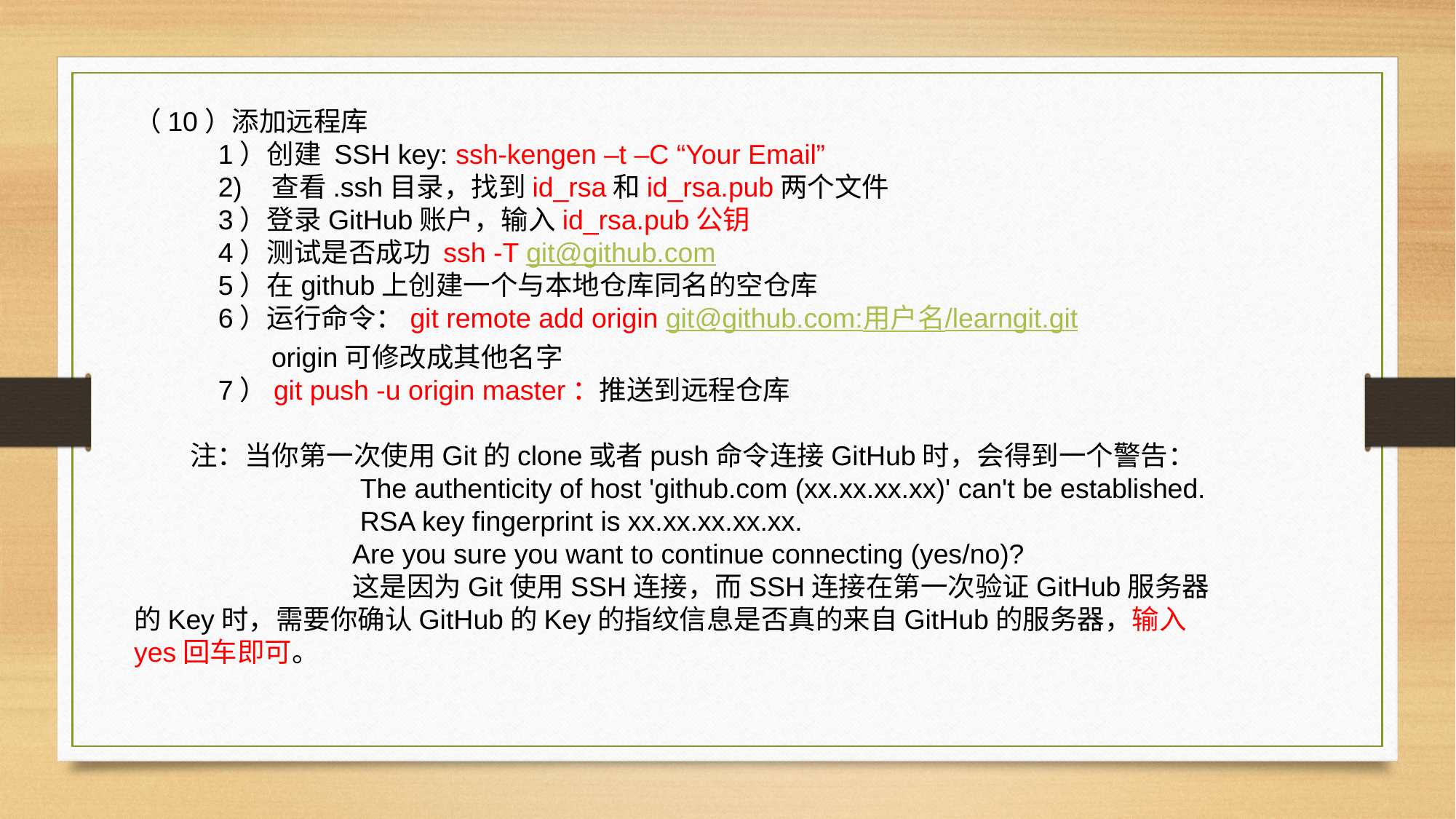

（10）添加远程库
           1）创建 SSH key: ssh-kengen –t –C “Your Email”
           2)   查看.ssh目录，找到id_rsa和id_rsa.pub两个文件
           3）登录GitHub账户，输入id_rsa.pub公钥
           4）测试是否成功 ssh -T git@github.com
           5）在github上创建一个与本地仓库同名的空仓库
           6）运行命令：git remote add origin git@github.com:用户名/learngit.git
                  origin可修改成其他名字
           7）git push -u origin master：推送到远程仓库

        注：当你第一次使用Git的clone或者push命令连接GitHub时，会得到一个警告：
		 The authenticity of host 'github.com (xx.xx.xx.xx)' can't be established.
		 RSA key fingerprint is xx.xx.xx.xx.xx.
		Are you sure you want to continue connecting (yes/no)?
		这是因为Git使用SSH连接，而SSH连接在第一次验证GitHub服务器的Key时，需要你确认GitHub的Key的指纹信息是否真的来自GitHub的服务器，输入yes回车即可。